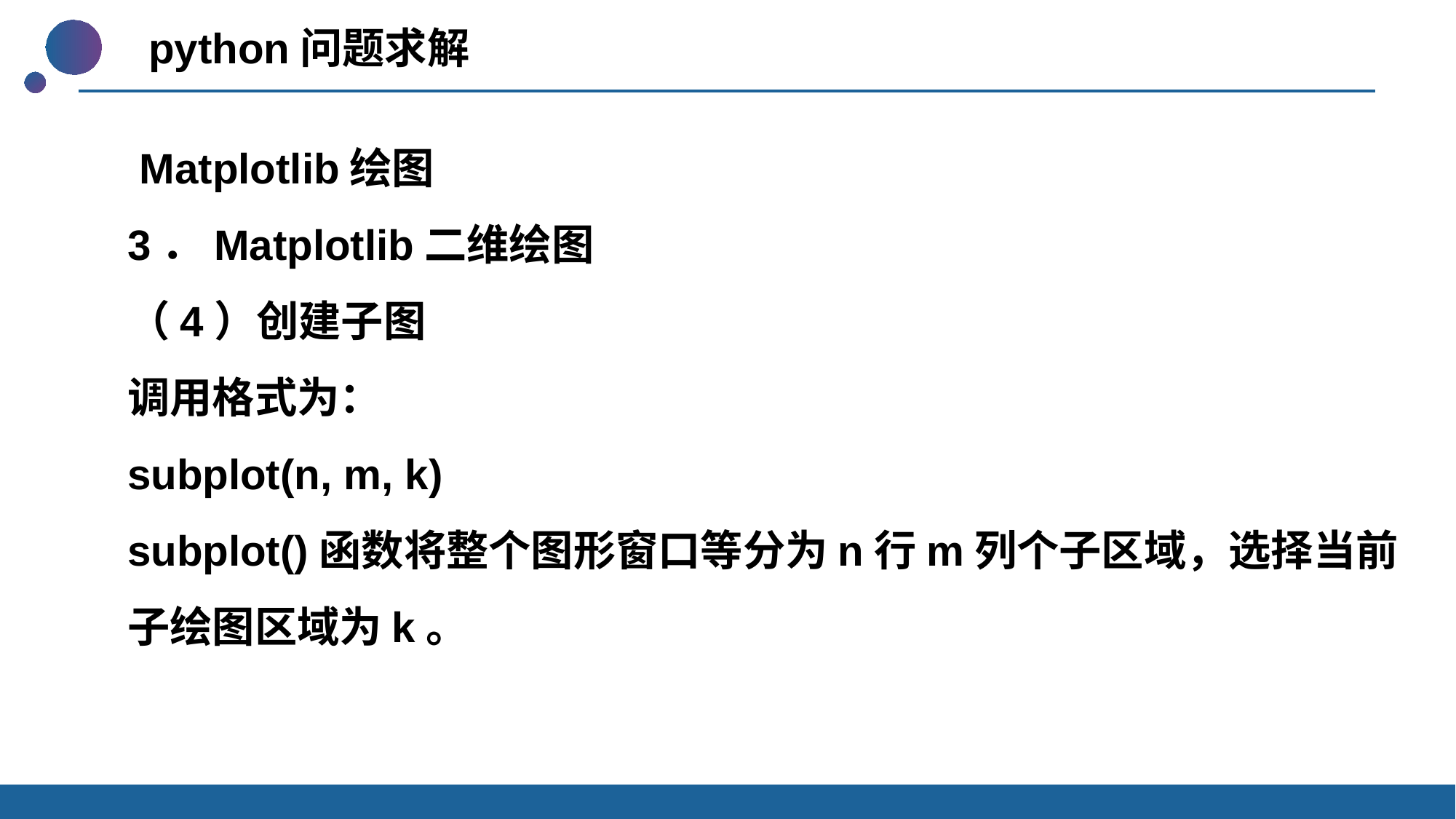

python问题求解

 Matplotlib绘图
3．Matplotlib二维绘图
（4）创建子图
调用格式为：
subplot(n, m, k)
subplot()函数将整个图形窗口等分为n行m列个子区域，选择当前子绘图区域为k。